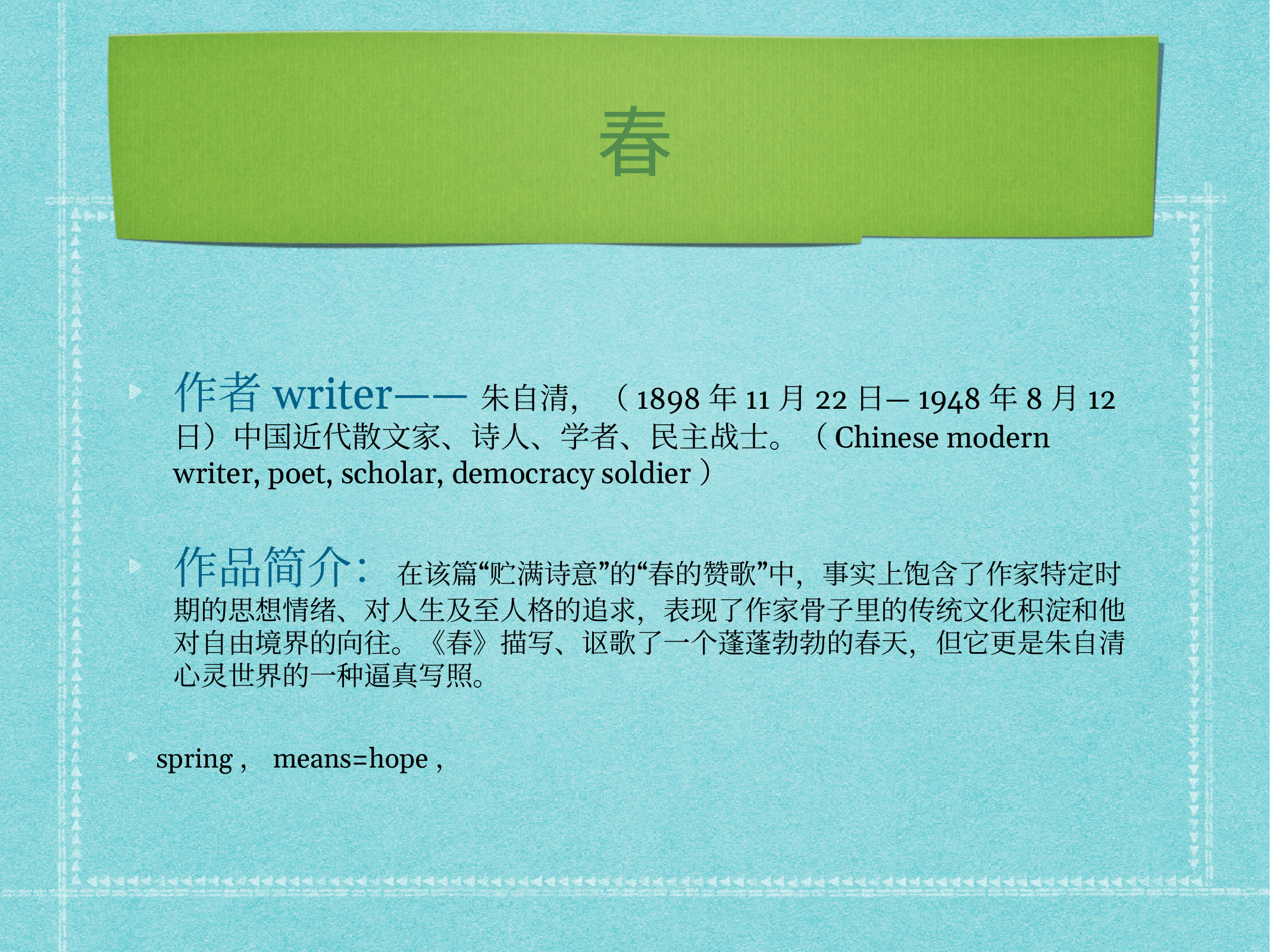

# 春
作者writer——朱自清，（1898年11月22日—1948年8月12日）中国近代散文家、诗人、学者、民主战士。（Chinese modern writer, poet, scholar, democracy soldier）
作品简介：在该篇“贮满诗意”的“春的赞歌”中，事实上饱含了作家特定时期的思想情绪、对人生及至人格的追求，表现了作家骨子里的传统文化积淀和他对自由境界的向往。《春》描写、讴歌了一个蓬蓬勃勃的春天，但它更是朱自清心灵世界的一种逼真写照。
spring，means=hope，